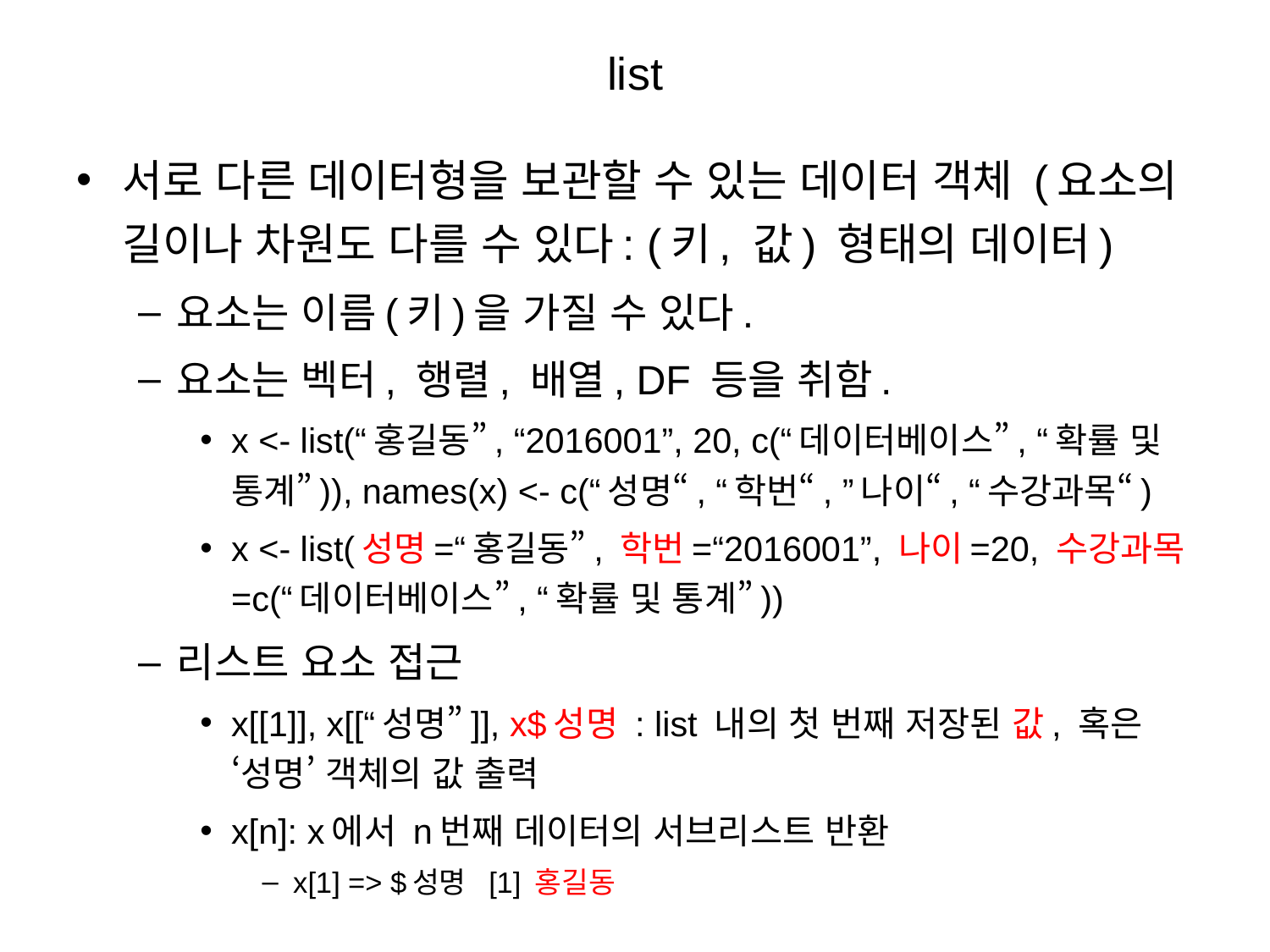

# list
서로 다른 데이터형을 보관할 수 있는 데이터 객체 (요소의 길이나 차원도 다를 수 있다: (키, 값) 형태의 데이터)
요소는 이름(키)을 가질 수 있다.
요소는 벡터, 행렬, 배열, DF 등을 취함.
x <- list(“홍길동”, “2016001”, 20, c(“데이터베이스”, “확률 및 통계”)), names(x) <- c(“성명“, “학번“, ”나이“, “수강과목“)
x <- list(성명=“홍길동”, 학번=“2016001”, 나이=20, 수강과목=c(“데이터베이스”, “확률 및 통계”))
리스트 요소 접근
x[[1]], x[[“성명”]], x$성명 : list 내의 첫 번째 저장된 값, 혹은 ‘성명’ 객체의 값 출력
x[n]: x에서 n번째 데이터의 서브리스트 반환
x[1] => $성명  [1] 홍길동